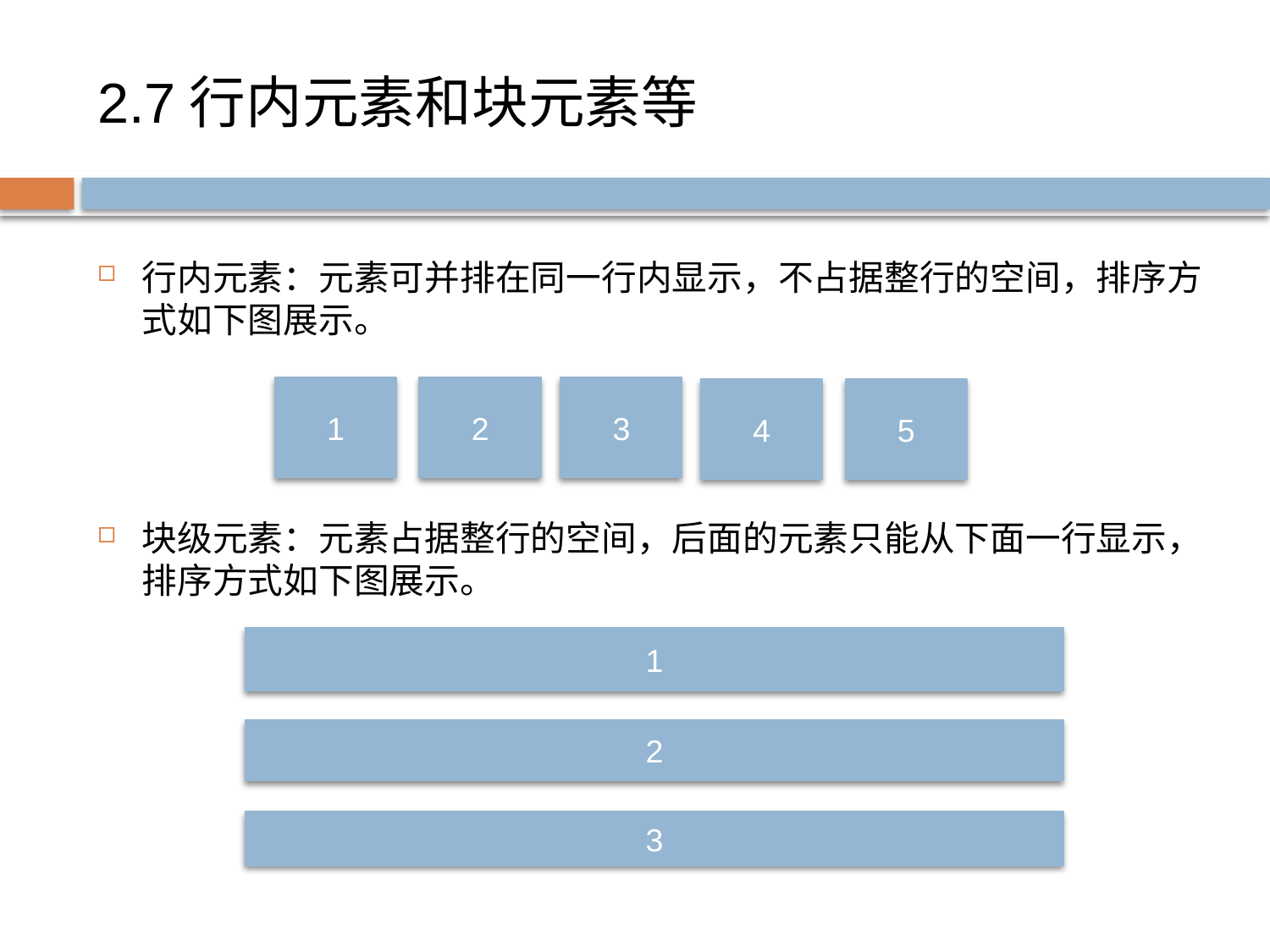

# 2.7行内元素和块元素等
行内元素：元素可并排在同一行内显示，不占据整行的空间，排序方式如下图展示。

块级元素：元素占据整行的空间，后面的元素只能从下面一行显示，排序方式如下图展示。
1
2
3
4
5
1
2
3